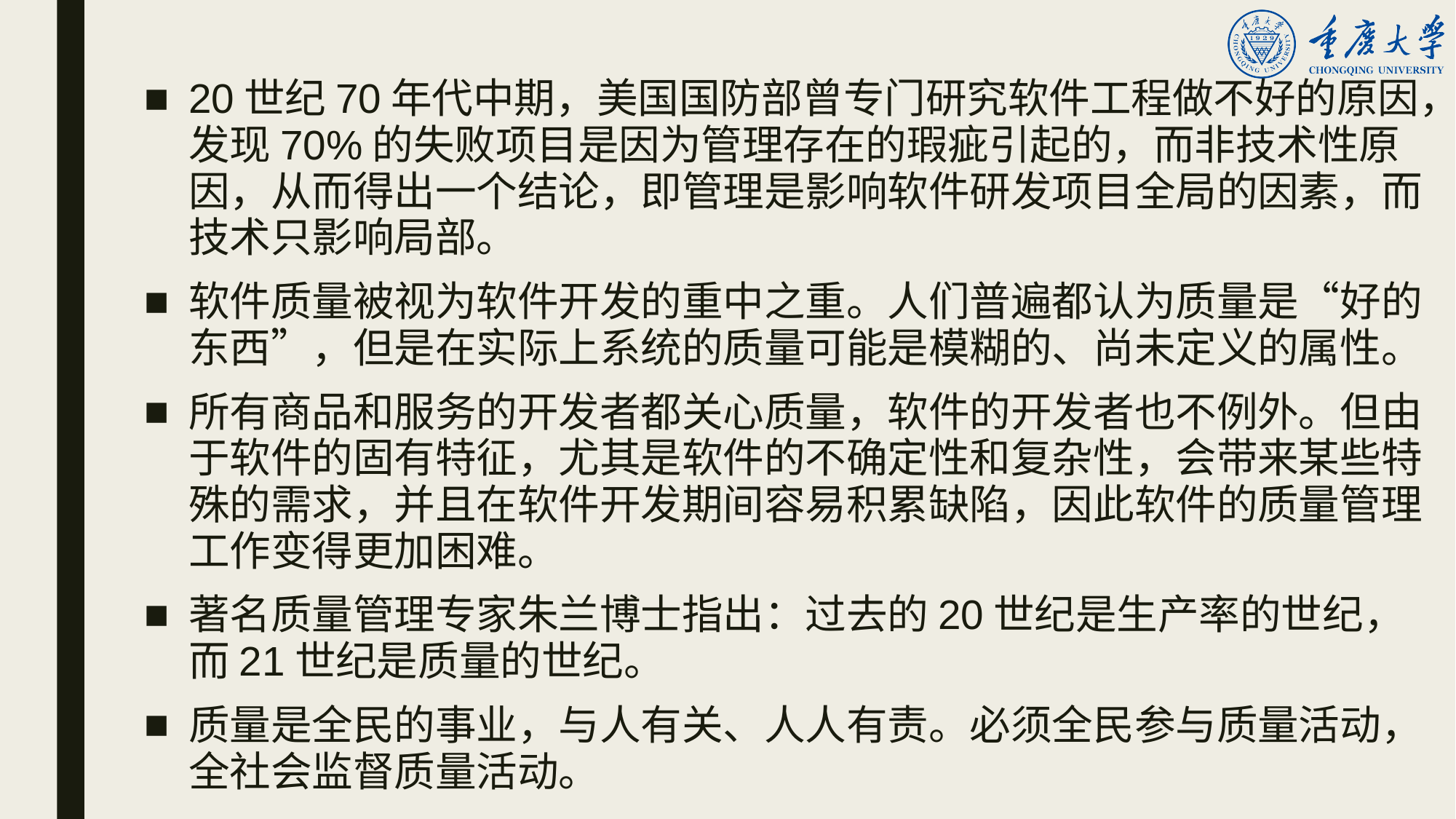

20世纪70年代中期，美国国防部曾专门研究软件工程做不好的原因，发现70%的失败项目是因为管理存在的瑕疵引起的，而非技术性原因，从而得出一个结论，即管理是影响软件研发项目全局的因素，而技术只影响局部。
软件质量被视为软件开发的重中之重。人们普遍都认为质量是“好的东西”，但是在实际上系统的质量可能是模糊的、尚未定义的属性。
所有商品和服务的开发者都关心质量，软件的开发者也不例外。但由于软件的固有特征，尤其是软件的不确定性和复杂性，会带来某些特殊的需求，并且在软件开发期间容易积累缺陷，因此软件的质量管理工作变得更加困难。
著名质量管理专家朱兰博士指出：过去的20世纪是生产率的世纪，而21世纪是质量的世纪。
质量是全民的事业，与人有关、人人有责。必须全民参与质量活动，全社会监督质量活动。